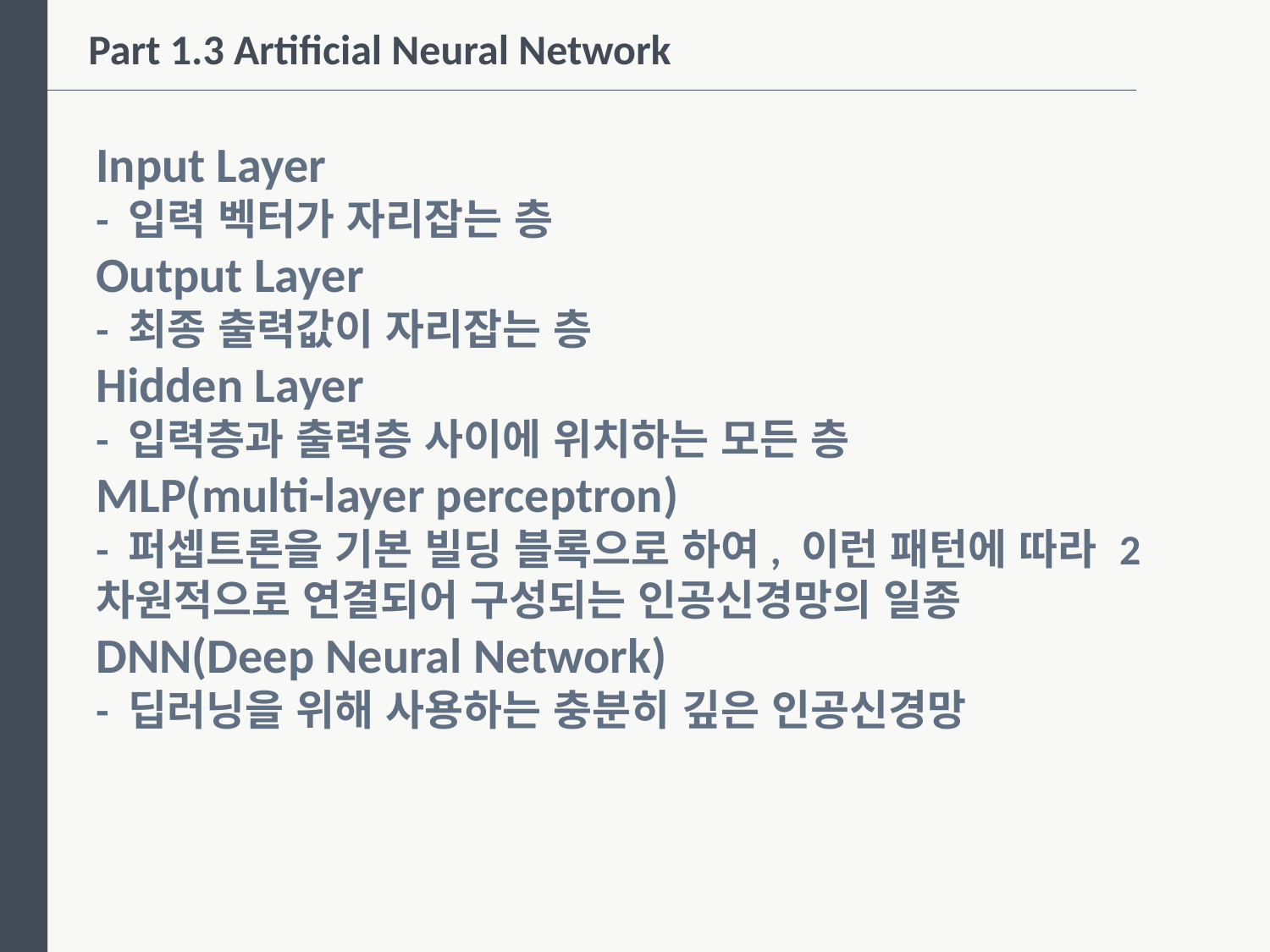

Part 1.3 Artificial Neural Network
Input Layer
- 입력 벡터가 자리잡는 층
Output Layer
- 최종 출력값이 자리잡는 층
Hidden Layer
- 입력층과 출력층 사이에 위치하는 모든 층
MLP(multi-layer perceptron)
- 퍼셉트론을 기본 빌딩 블록으로 하여, 이런 패턴에 따라 2차원적으로 연결되어 구성되는 인공신경망의 일종
DNN(Deep Neural Network)
- 딥러닝을 위해 사용하는 충분히 깊은 인공신경망